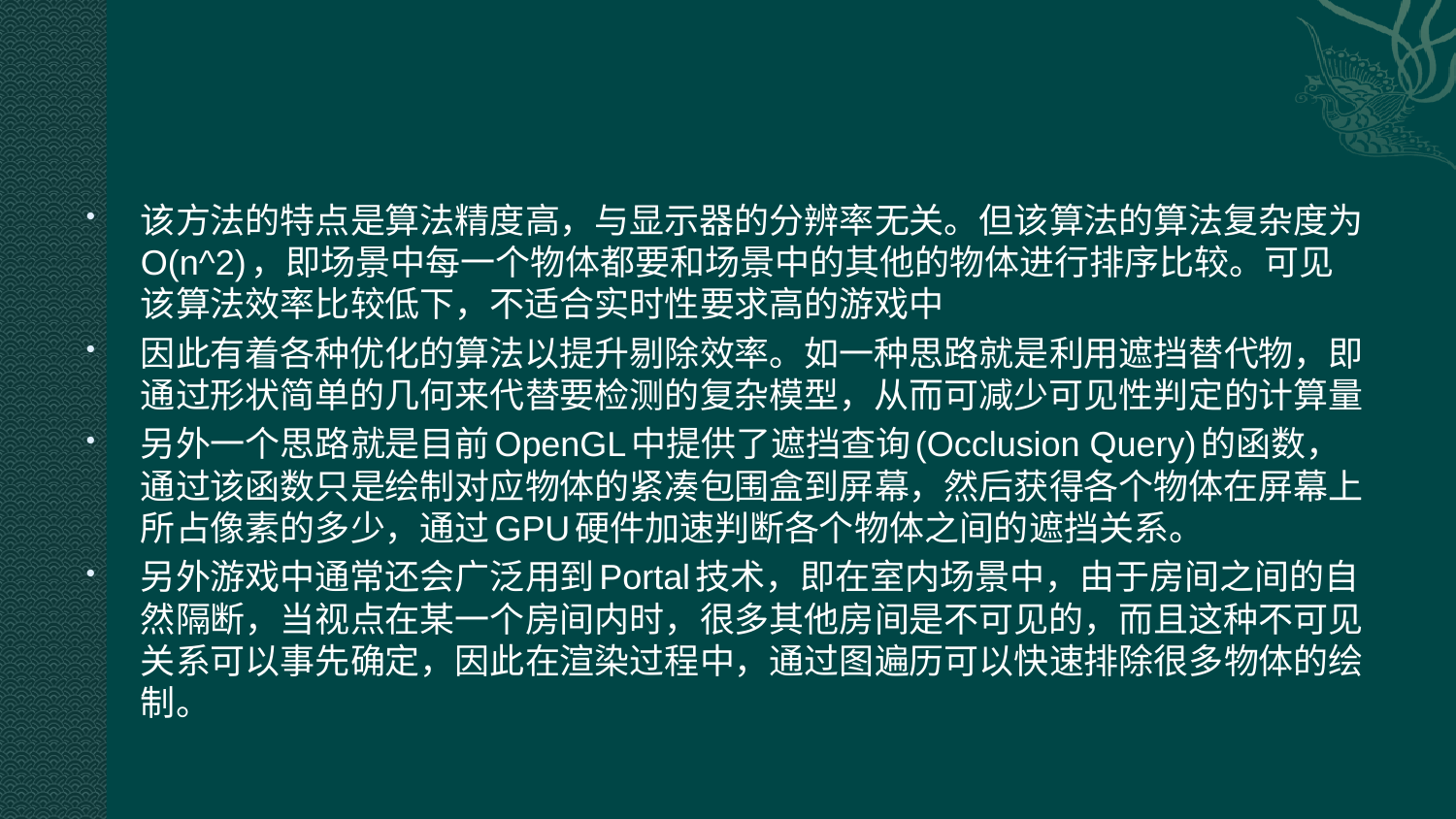

#
该方法的特点是算法精度高，与显示器的分辨率无关。但该算法的算法复杂度为O(n^2)，即场景中每一个物体都要和场景中的其他的物体进行排序比较。可见该算法效率比较低下，不适合实时性要求高的游戏中
因此有着各种优化的算法以提升剔除效率。如一种思路就是利用遮挡替代物，即通过形状简单的几何来代替要检测的复杂模型，从而可减少可见性判定的计算量
另外一个思路就是目前OpenGL中提供了遮挡查询(Occlusion Query)的函数，通过该函数只是绘制对应物体的紧凑包围盒到屏幕，然后获得各个物体在屏幕上所占像素的多少，通过GPU硬件加速判断各个物体之间的遮挡关系。
另外游戏中通常还会广泛用到Portal技术，即在室内场景中，由于房间之间的自然隔断，当视点在某一个房间内时，很多其他房间是不可见的，而且这种不可见关系可以事先确定，因此在渲染过程中，通过图遍历可以快速排除很多物体的绘制。